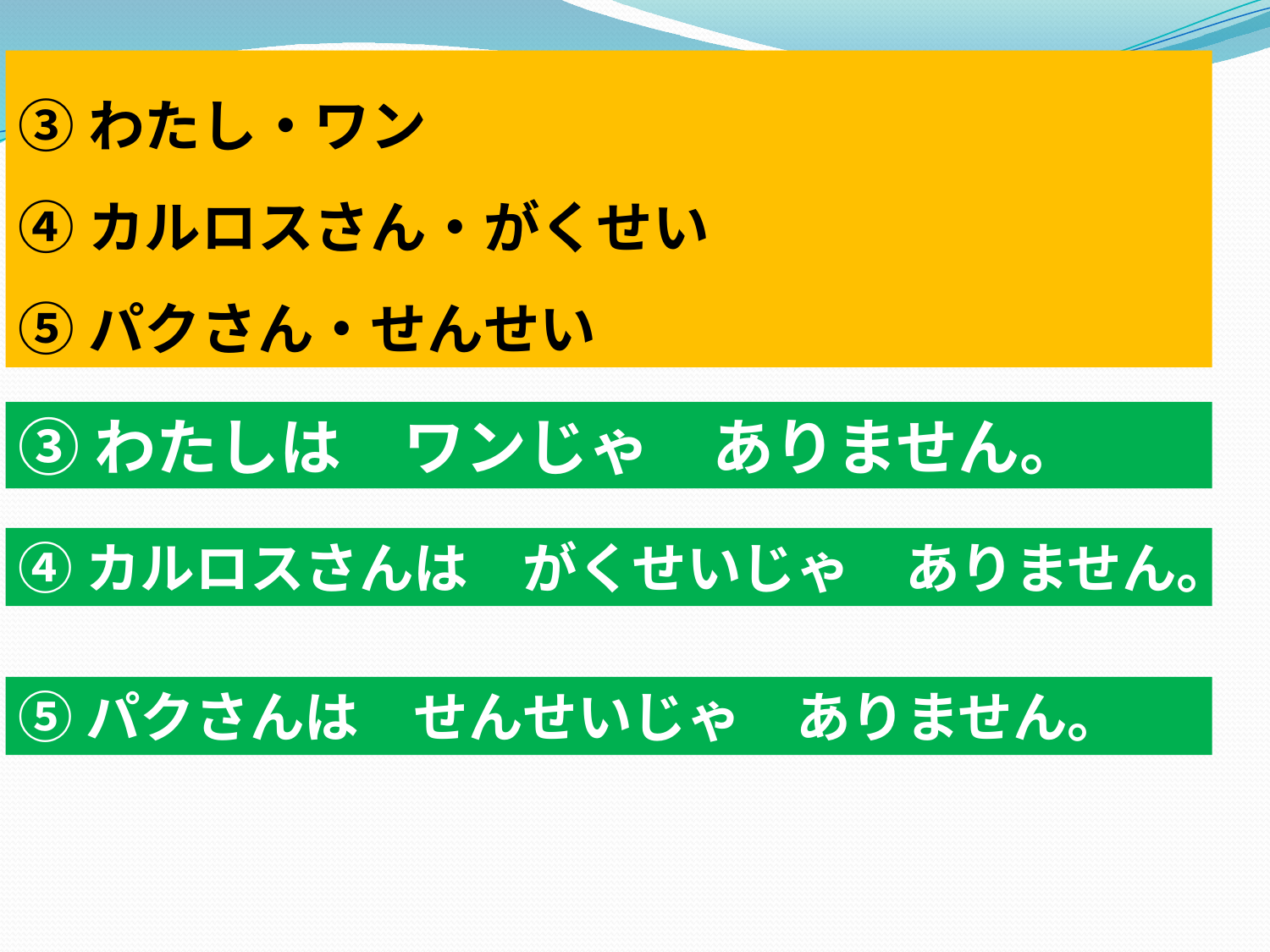

③わたし・ワン
④カルロスさん・がくせい
⑤パクさん・せんせい
③わたしは　ワンじゃ　ありません。
④カルロスさんは　がくせいじゃ　ありません。
⑤パクさんは　せんせいじゃ　ありません。